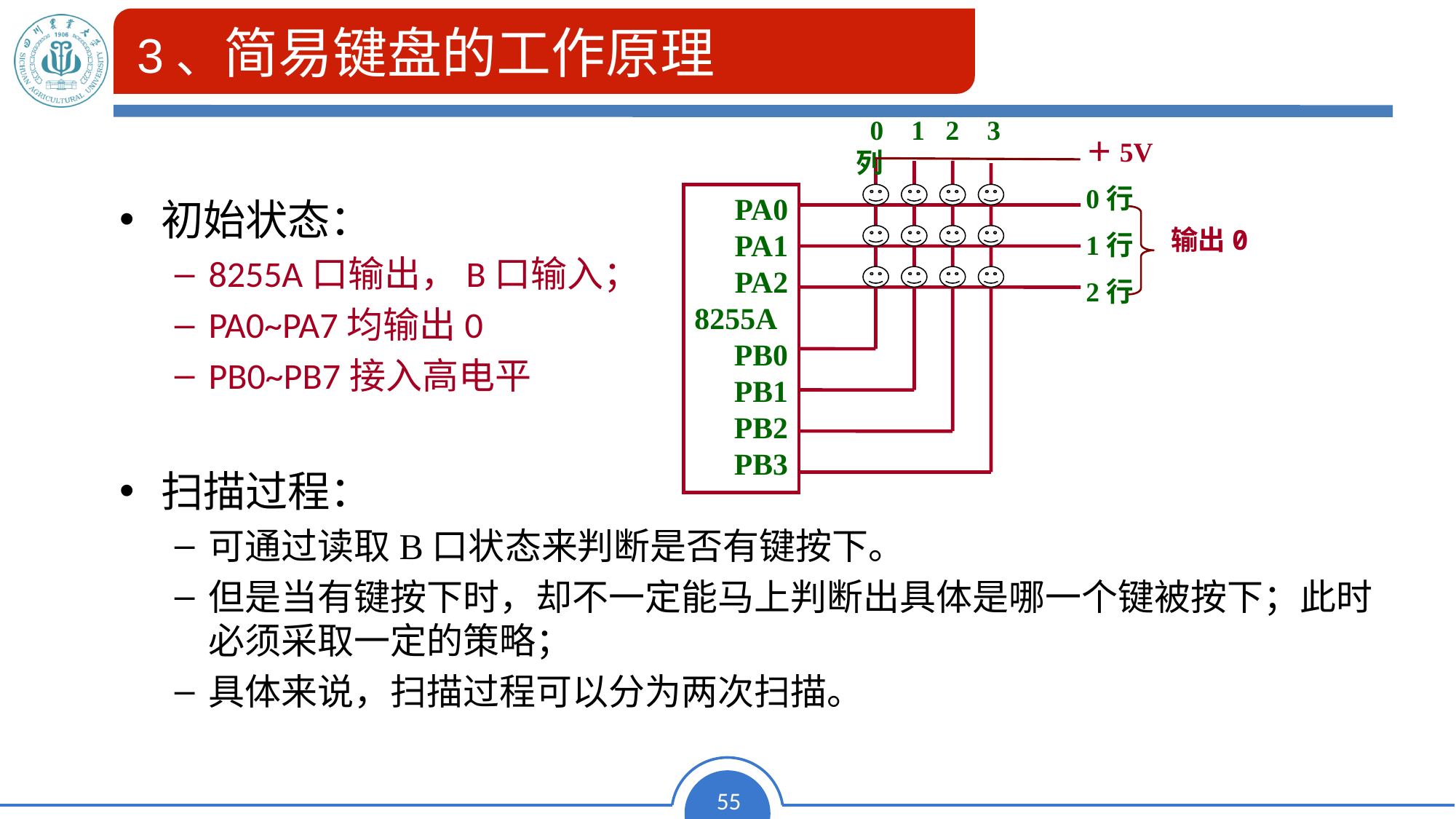

# 3、简易键盘的工作原理
  0    1   2    3   列
＋5V
0行
1行
2行

PA0
PA1
PA2
8255A
PB0
PB1
PB2
PB3

输出0

初始状态：
8255A口输出，B口输入；
PA0~PA7均输出0
PB0~PB7接入高电平

扫描过程：
可通过读取B口状态来判断是否有键按下。
但是当有键按下时，却不一定能马上判断出具体是哪一个键被按下；此时必须采取一定的策略；
具体来说，扫描过程可以分为两次扫描。